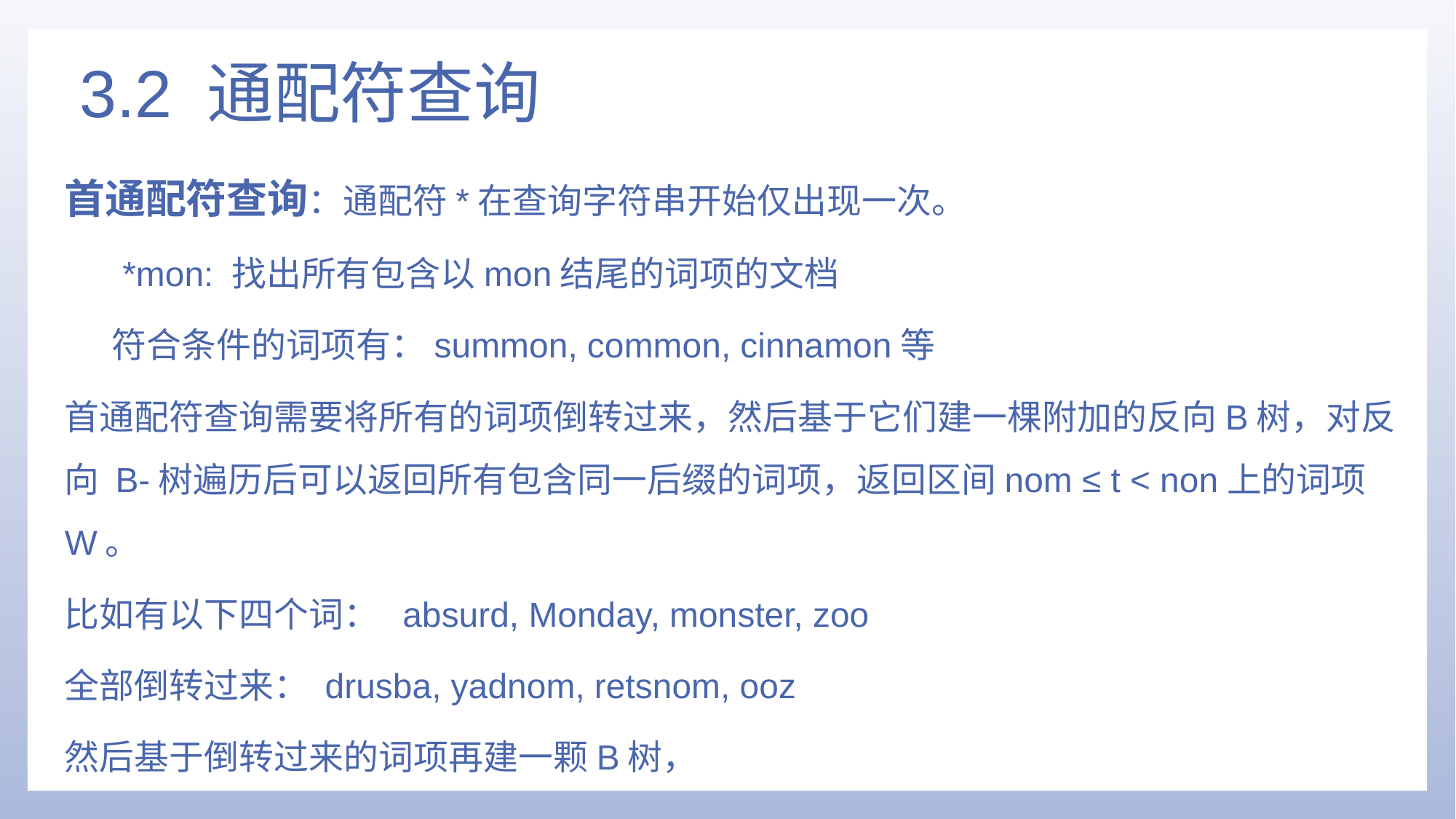

# 3.2 通配符查询
首通配符查询：通配符*在查询字符串开始仅出现一次。
      *mon: 找出所有包含以mon结尾的词项的文档
     符合条件的词项有：summon, common, cinnamon等
首通配符查询需要将所有的词项倒转过来，然后基于它们建一棵附加的反向B树，对反向 B-树遍历后可以返回所有包含同一后缀的词项，返回区间nom ≤ t < non上的词项W。
比如有以下四个词：  absurd, Monday, monster, zoo
全部倒转过来： drusba, yadnom, retsnom, ooz
然后基于倒转过来的词项再建一颗B树，